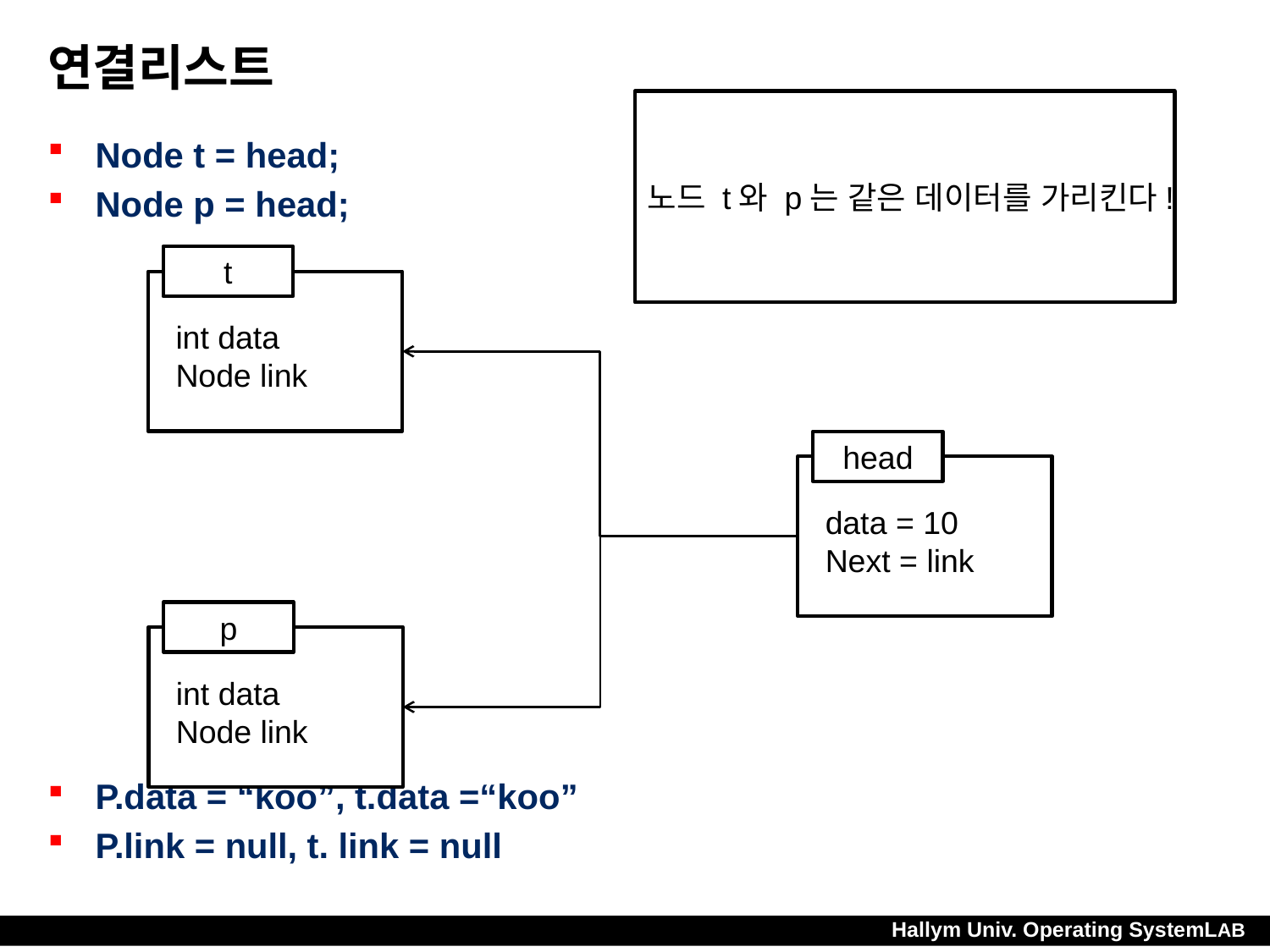

# 연결리스트
노드 t와 p는 같은 데이터를 가리킨다!
Node t = head;
Node p = head;

P.data = “koo”, t.data =“koo”
P.link = null, t. link = null

t

int data
Node link
head

data = 10
Next = link
p

int data
Node link